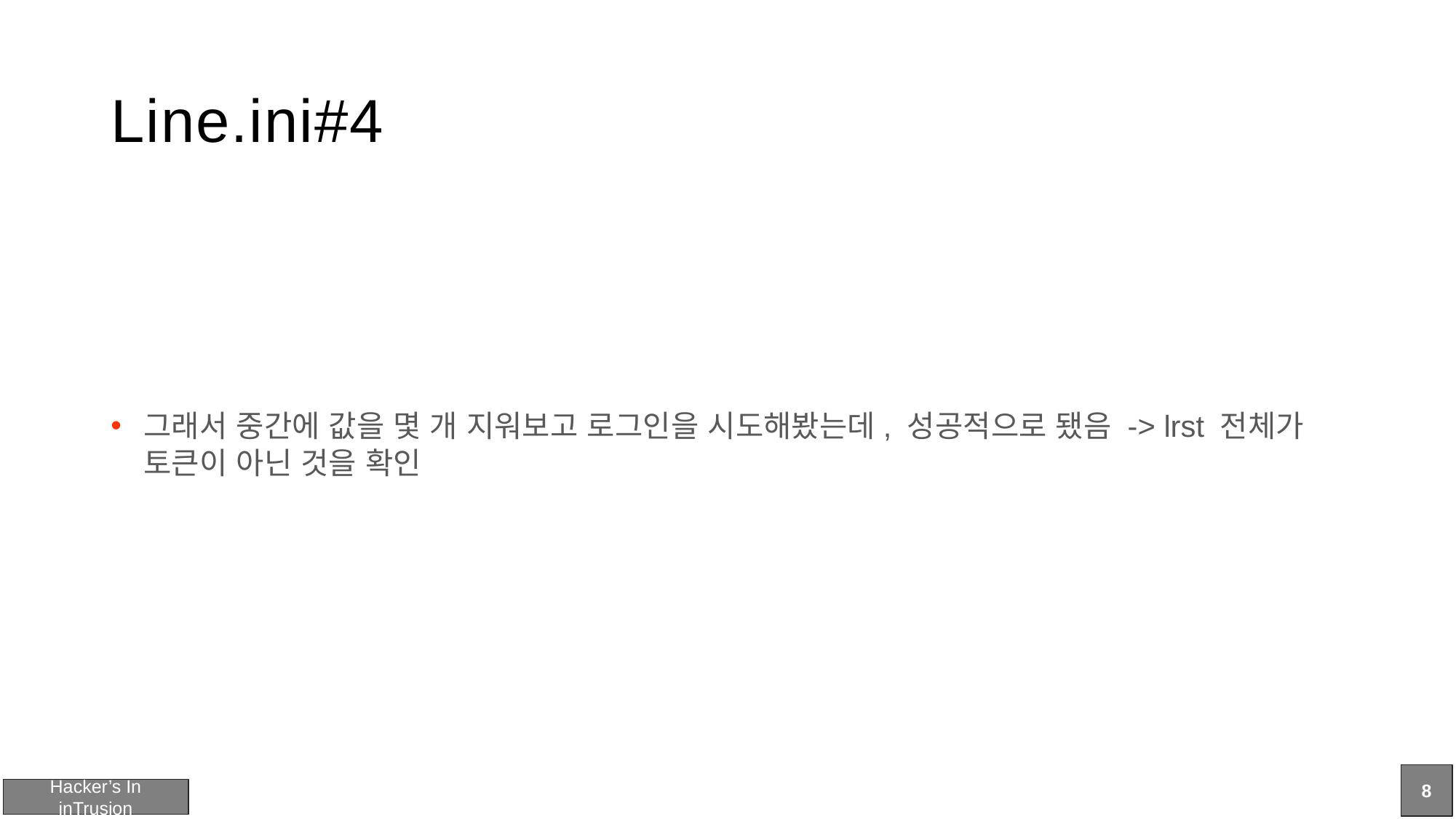

# Line.ini#4
그래서 중간에 값을 몇 개 지워보고 로그인을 시도해봤는데, 성공적으로 됐음 -> lrst 전체가 토큰이 아닌 것을 확인

8
Hacker’s In inTrusion